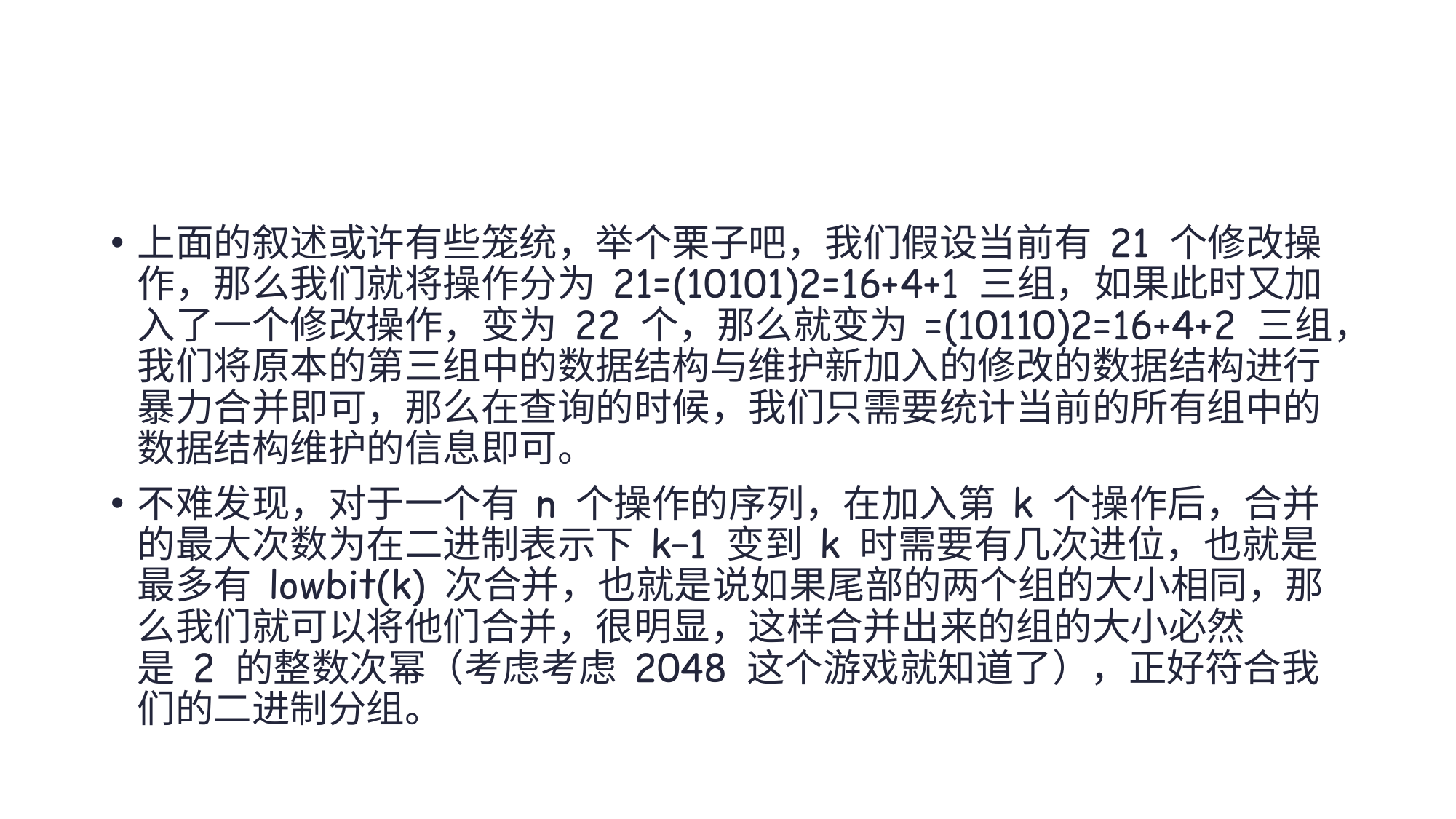

#
上面的叙述或许有些笼统，举个栗子吧，我们假设当前有 21 个修改操作，那么我们就将操作分为 21=(10101)2=16+4+1 三组，如果此时又加入了一个修改操作，变为 22 个，那么就变为 =(10110)2=16+4+2 三组，我们将原本的第三组中的数据结构与维护新加入的修改的数据结构进行暴力合并即可，那么在查询的时候，我们只需要统计当前的所有组中的数据结构维护的信息即可。
不难发现，对于一个有 n 个操作的序列，在加入第 k 个操作后，合并的最大次数为在二进制表示下 k−1 变到 k 时需要有几次进位，也就是最多有 lowbit(k) 次合并，也就是说如果尾部的两个组的大小相同，那么我们就可以将他们合并，很明显，这样合并出来的组的大小必然是 2 的整数次幂（考虑考虑 2048 这个游戏就知道了），正好符合我们的二进制分组。